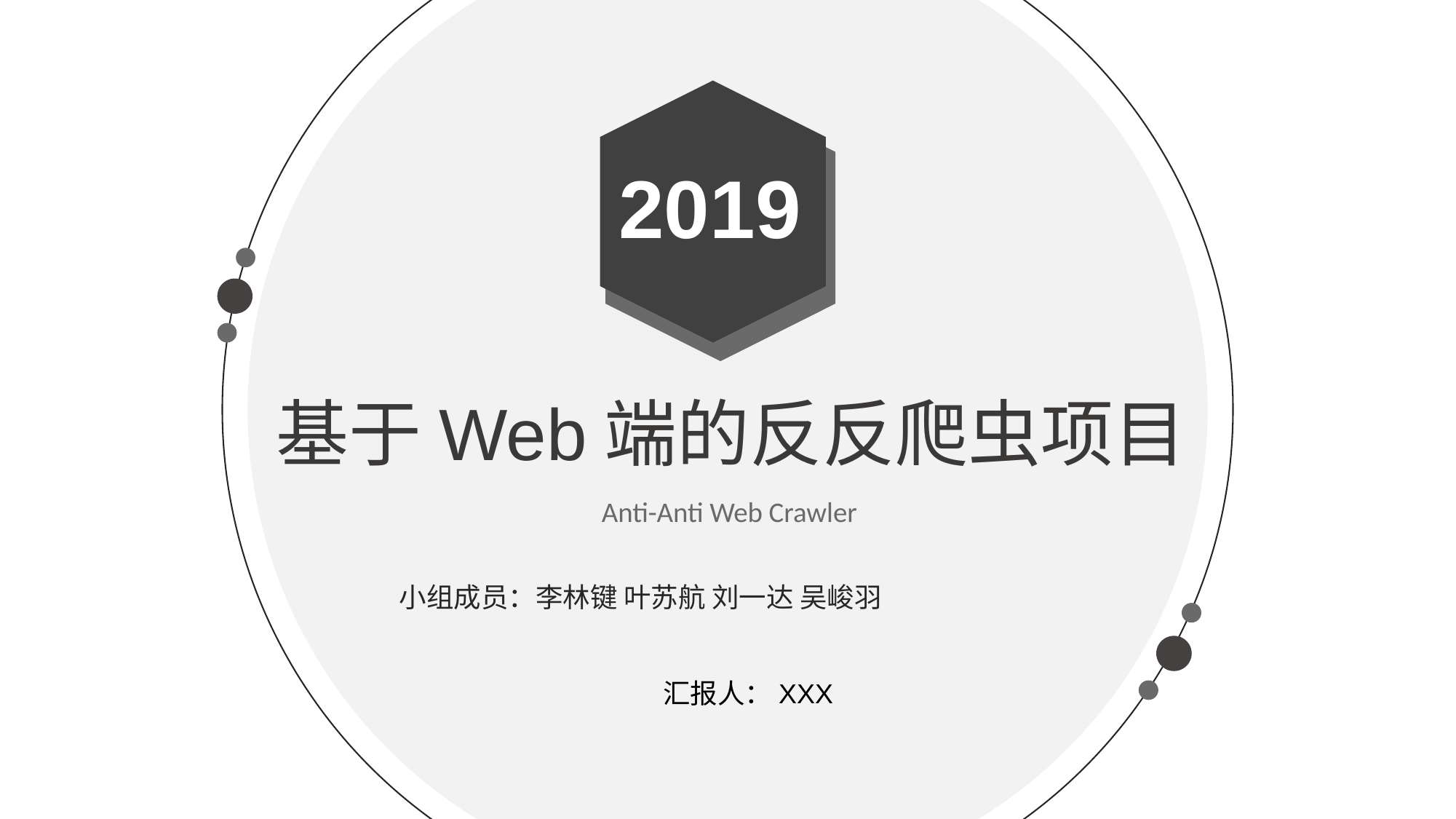

2019

基于Web端的反反爬虫项目
小组成员：李林键 叶苏航 刘一达 吴峻羽
Anti-Anti Web Crawler

汇报人：XXX